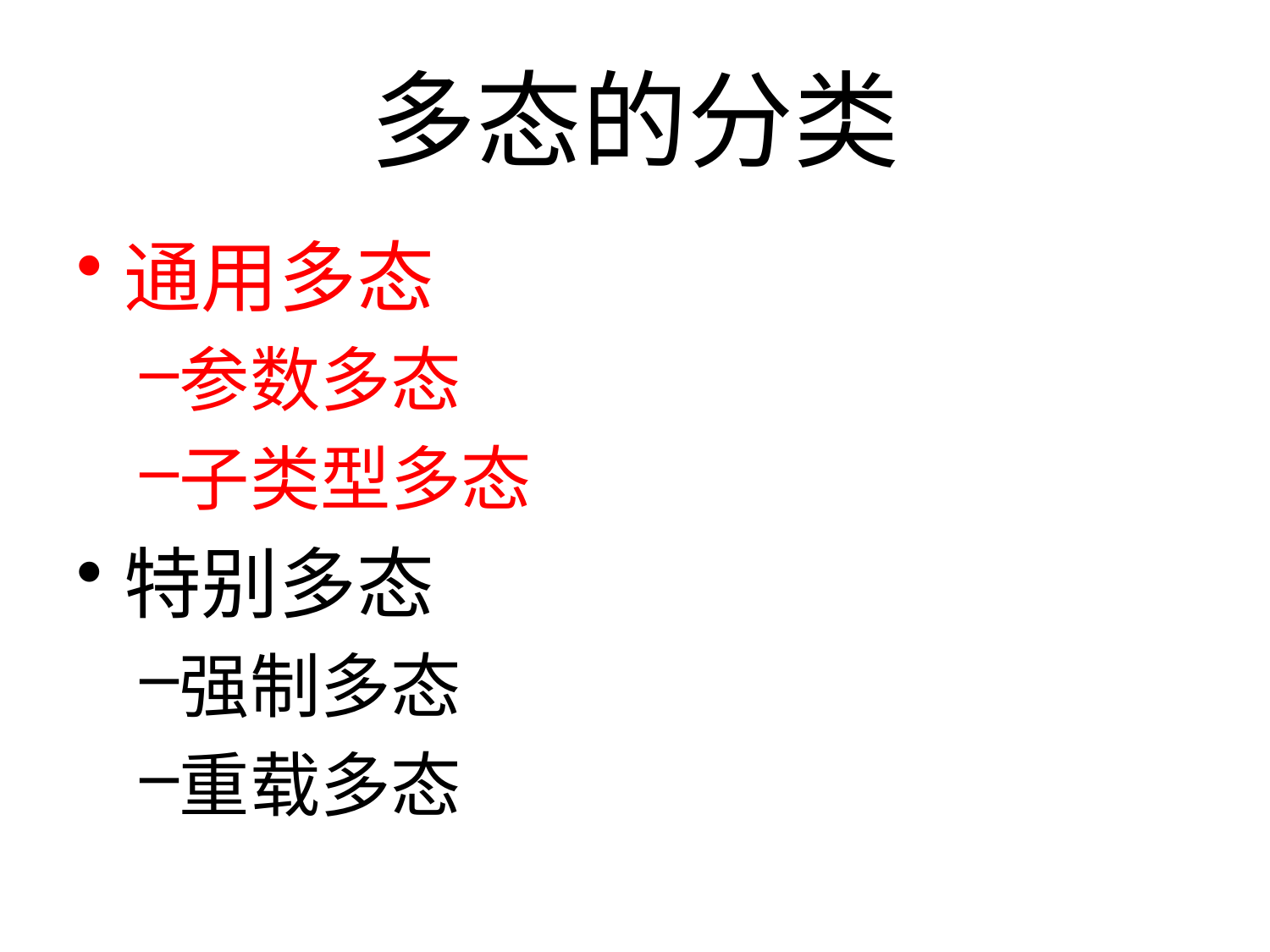

# 多态的分类
通用多态
参数多态
子类型多态
特别多态
强制多态
重载多态